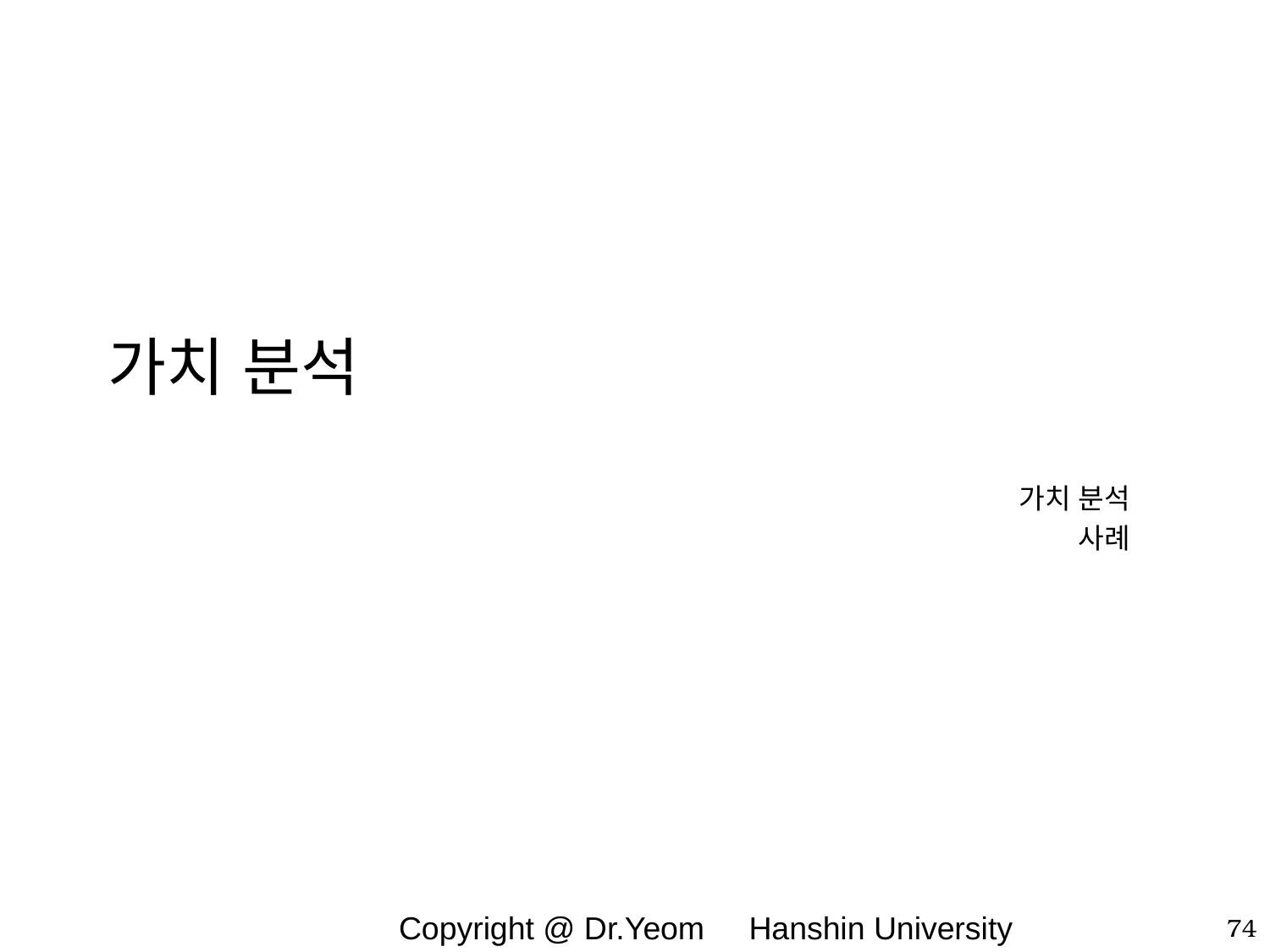

# 가치 분석
가치 분석
사례
74